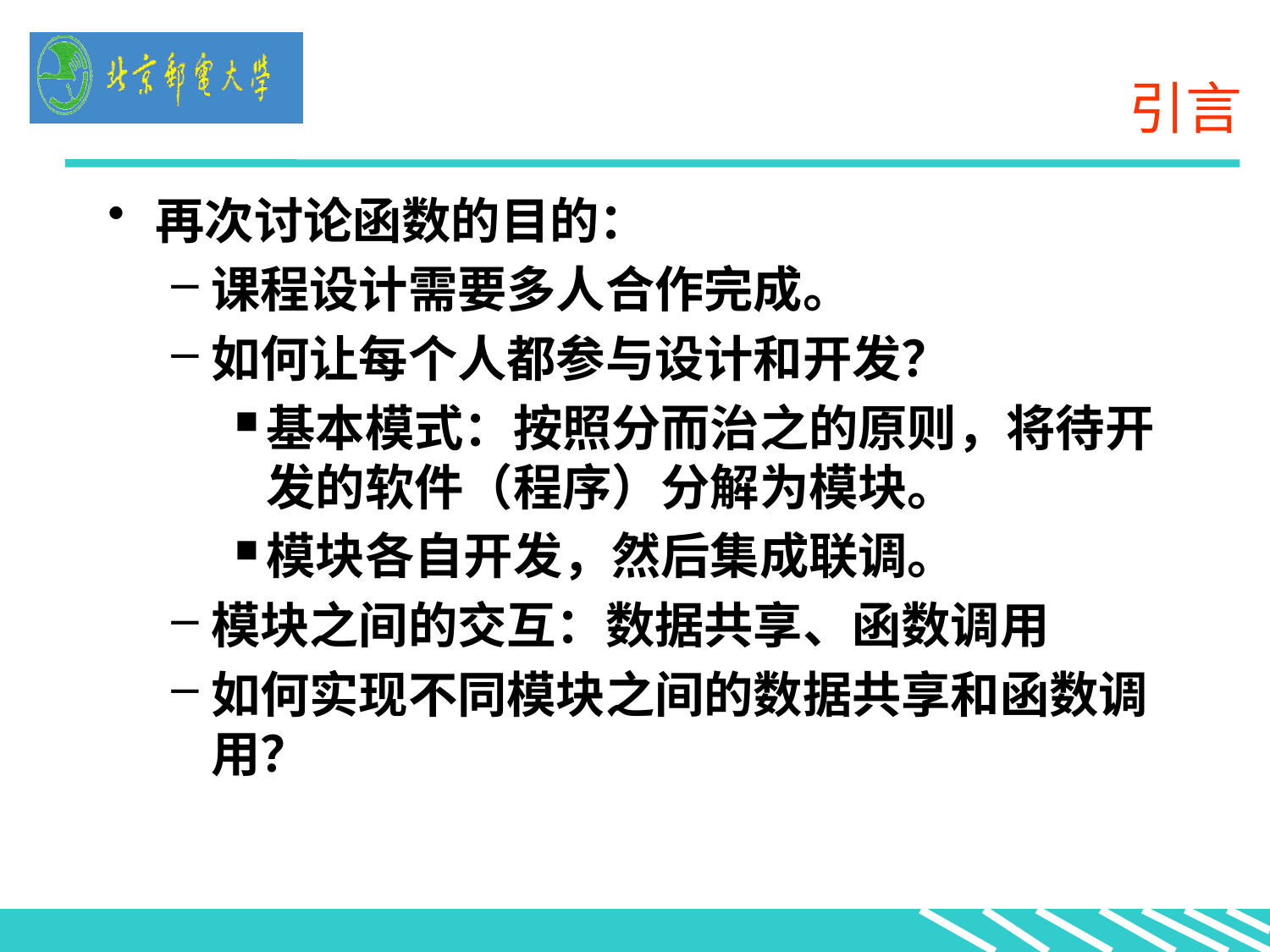

# 引言
再次讨论函数的目的：
课程设计需要多人合作完成。
如何让每个人都参与设计和开发？
基本模式：按照分而治之的原则，将待开发的软件（程序）分解为模块。
模块各自开发，然后集成联调。
模块之间的交互：数据共享、函数调用
如何实现不同模块之间的数据共享和函数调用？